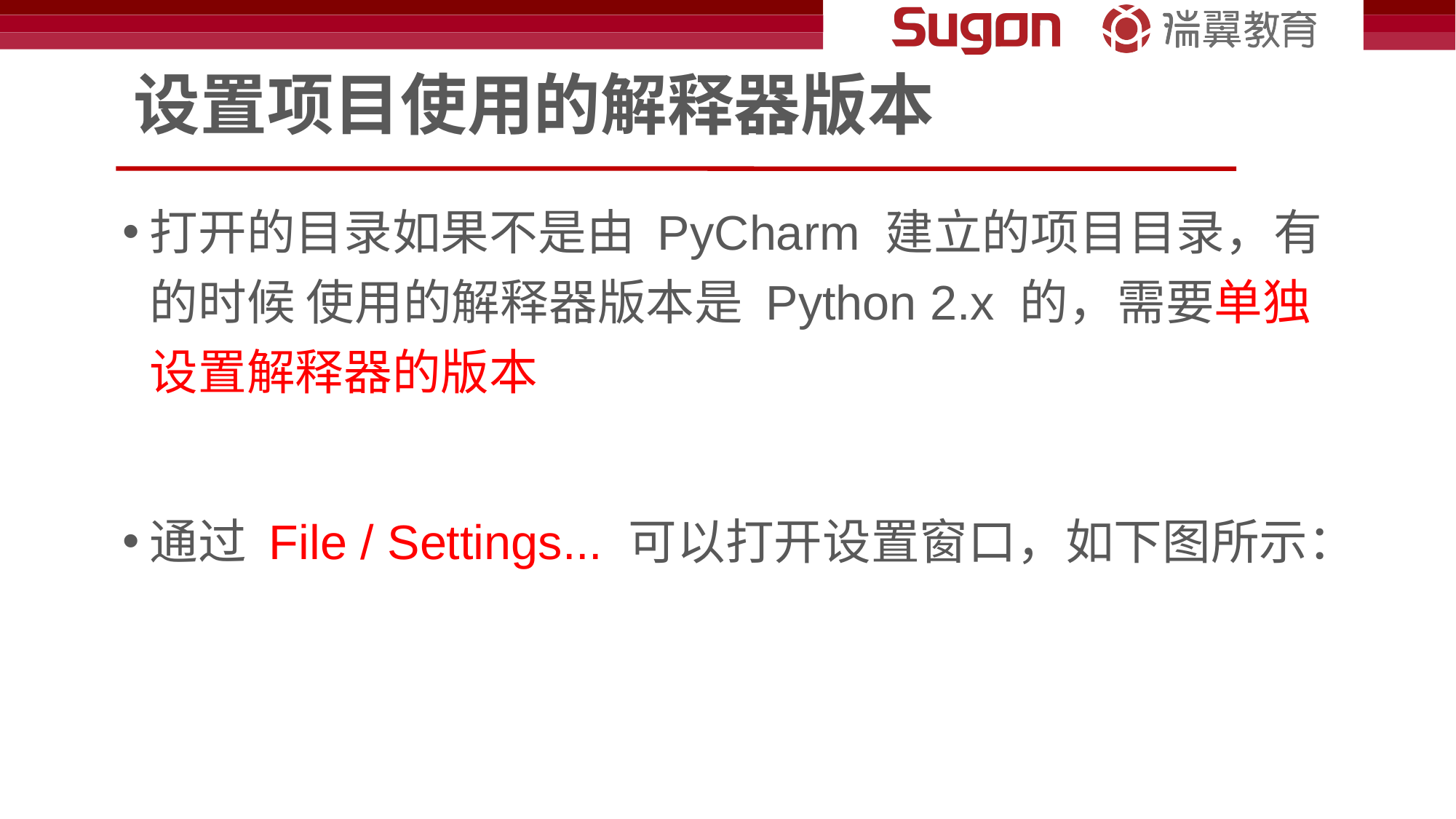

# 设置项目使用的解释器版本
打开的目录如果不是由 PyCharm 建立的项目目录，有的时候 使用的解释器版本是 Python 2.x 的，需要单独设置解释器的版本

通过 File / Settings... 可以打开设置窗口，如下图所示：